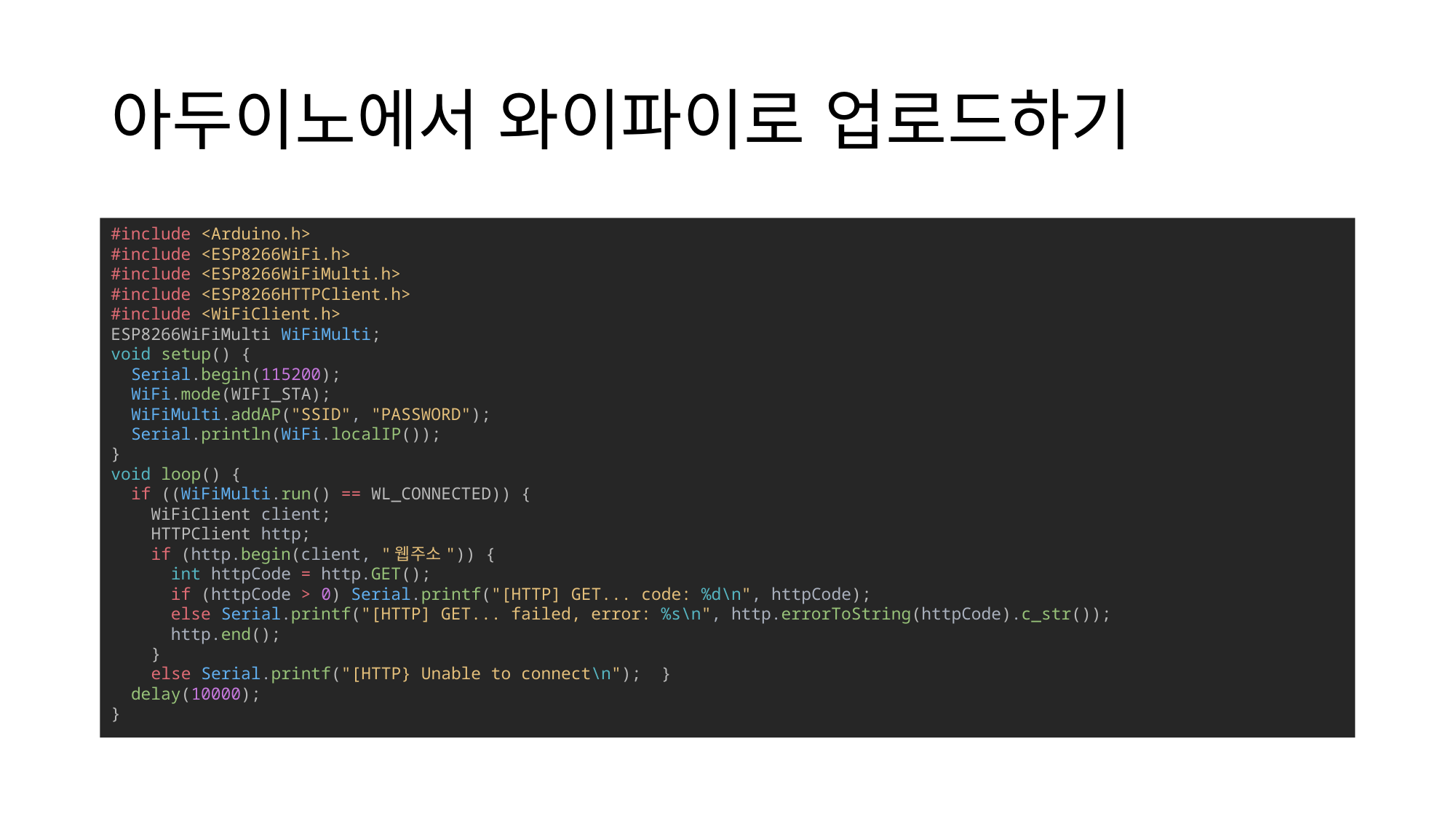

# 아두이노에서 와이파이로 업로드하기
#include <Arduino.h>
#include <ESP8266WiFi.h>
#include <ESP8266WiFiMulti.h>
#include <ESP8266HTTPClient.h>
#include <WiFiClient.h>
ESP8266WiFiMulti WiFiMulti;
void setup() {
  Serial.begin(115200);
  WiFi.mode(WIFI_STA);
  WiFiMulti.addAP("SSID", "PASSWORD");
  Serial.println(WiFi.localIP());
}
void loop() {
  if ((WiFiMulti.run() == WL_CONNECTED)) {
    WiFiClient client;
    HTTPClient http;
    if (http.begin(client, "웹주소")) {
      int httpCode = http.GET();
      if (httpCode > 0) Serial.printf("[HTTP] GET... code: %d\n", httpCode);
      else Serial.printf("[HTTP] GET... failed, error: %s\n", http.errorToString(httpCode).c_str());
      http.end();
    }
    else Serial.printf("[HTTP} Unable to connect\n");  }
  delay(10000);
}